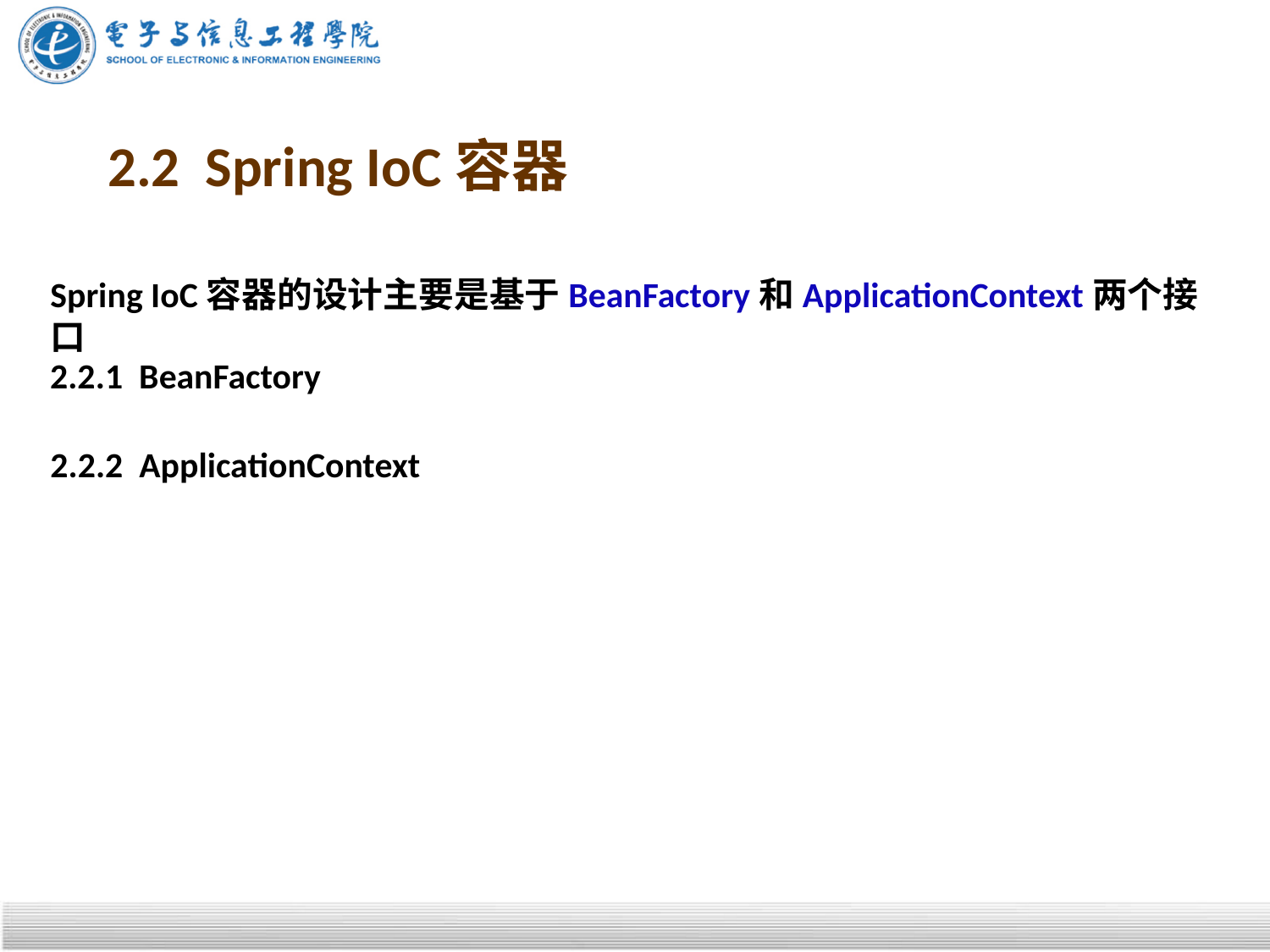

# 2.2  Spring IoC容器
Spring IoC容器的设计主要是基于BeanFactory和ApplicationContext两个接口
2.2.1  BeanFactory
2.2.2  ApplicationContext